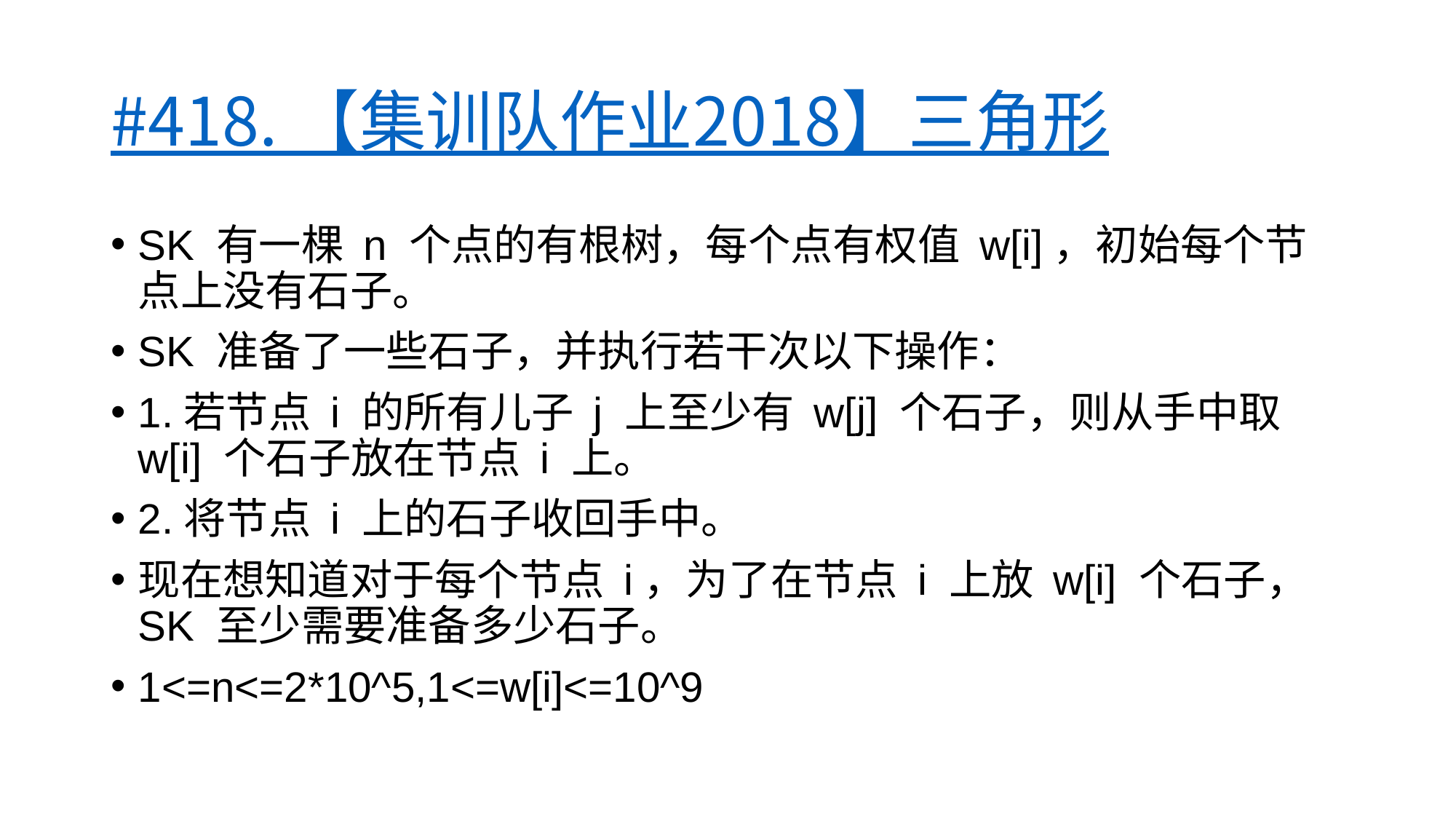

# #418. 【集训队作业2018】三角形
SK 有一棵 n 个点的有根树，每个点有权值 w[i]，初始每个节点上没有石子。
SK 准备了一些石子，并执行若干次以下操作：
1.若节点 i 的所有儿子 j 上至少有 w[j] 个石子，则从手中取 w[i] 个石子放在节点 i 上。
2.将节点 i 上的石子收回手中。
现在想知道对于每个节点 i，为了在节点 i 上放 w[i] 个石子，SK 至少需要准备多少石子。
1<=n<=2*10^5,1<=w[i]<=10^9